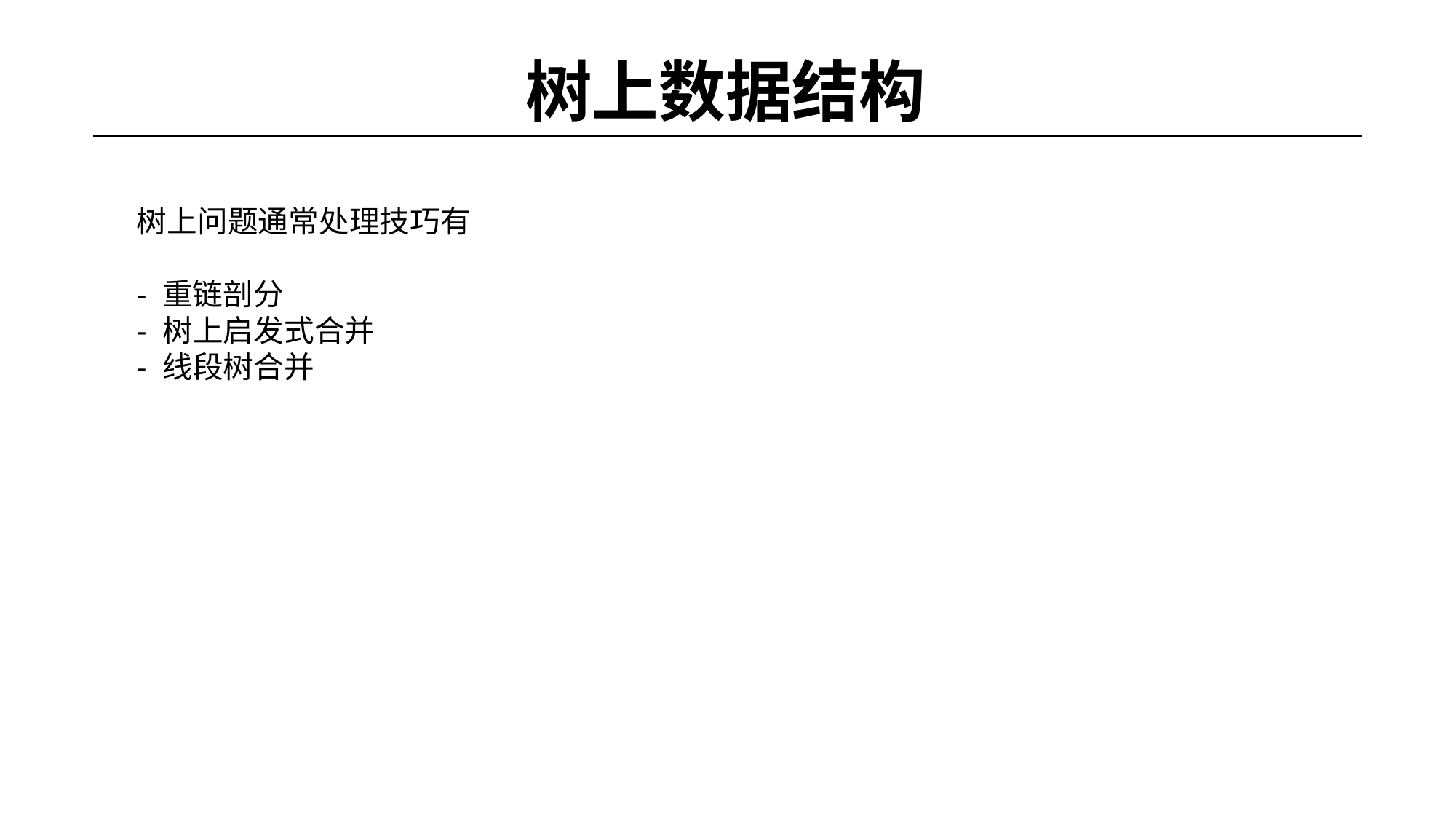

# 树上数据结构
树上问题通常处理技巧有

- 重链剖分
- 树上启发式合并
- 线段树合并